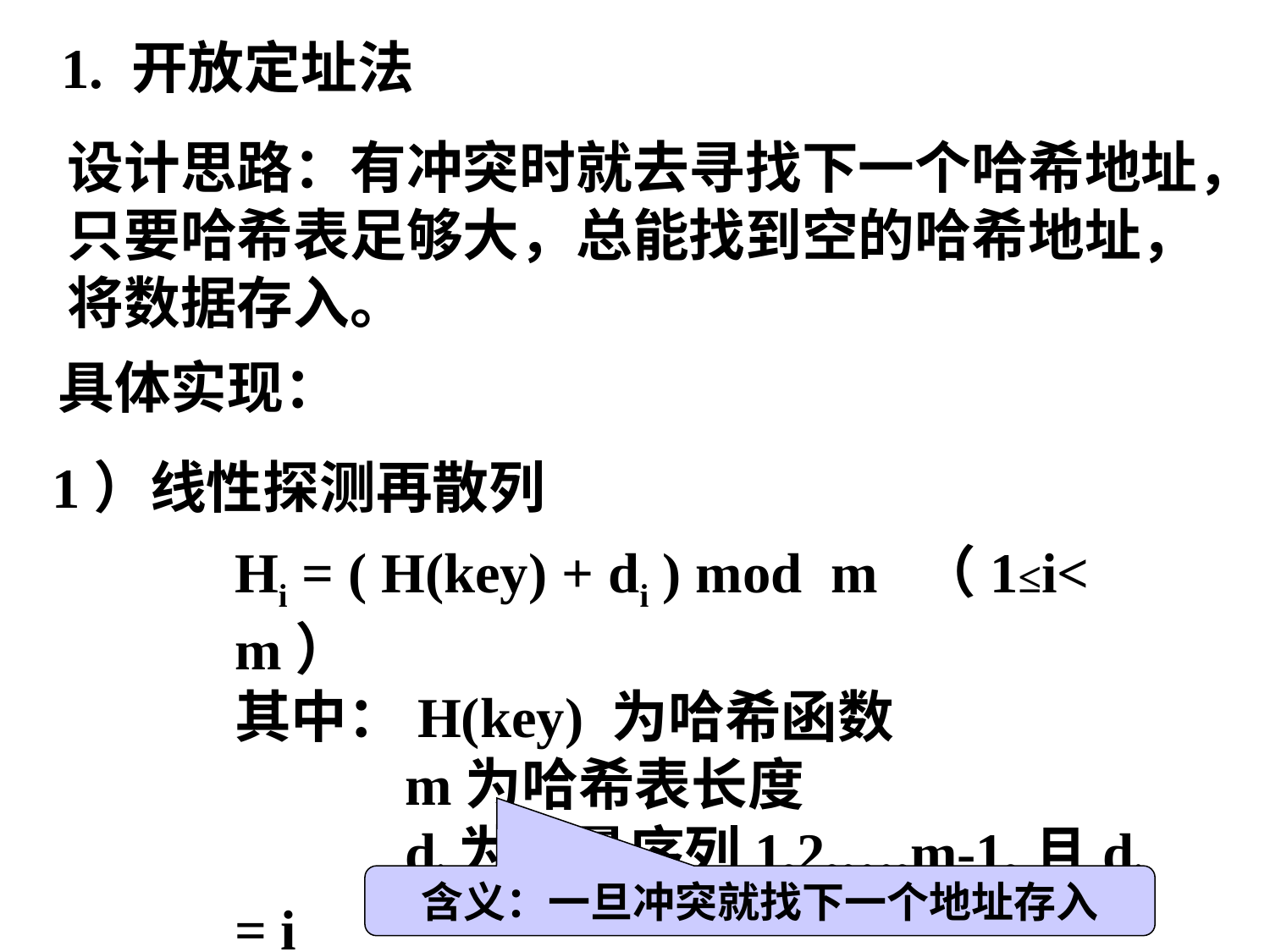

1. 开放定址法
设计思路：有冲突时就去寻找下一个哈希地址，只要哈希表足够大，总能找到空的哈希地址，将数据存入。
具体实现：
1）线性探测再散列
Hi = ( H(key) + di ) mod  m  （1≤i< m）
其中：H(key) 为哈希函数
            m为哈希表长度
            di为增量序列1,2,…,m-1,且di = i
含义：一旦冲突就找下一个地址存入